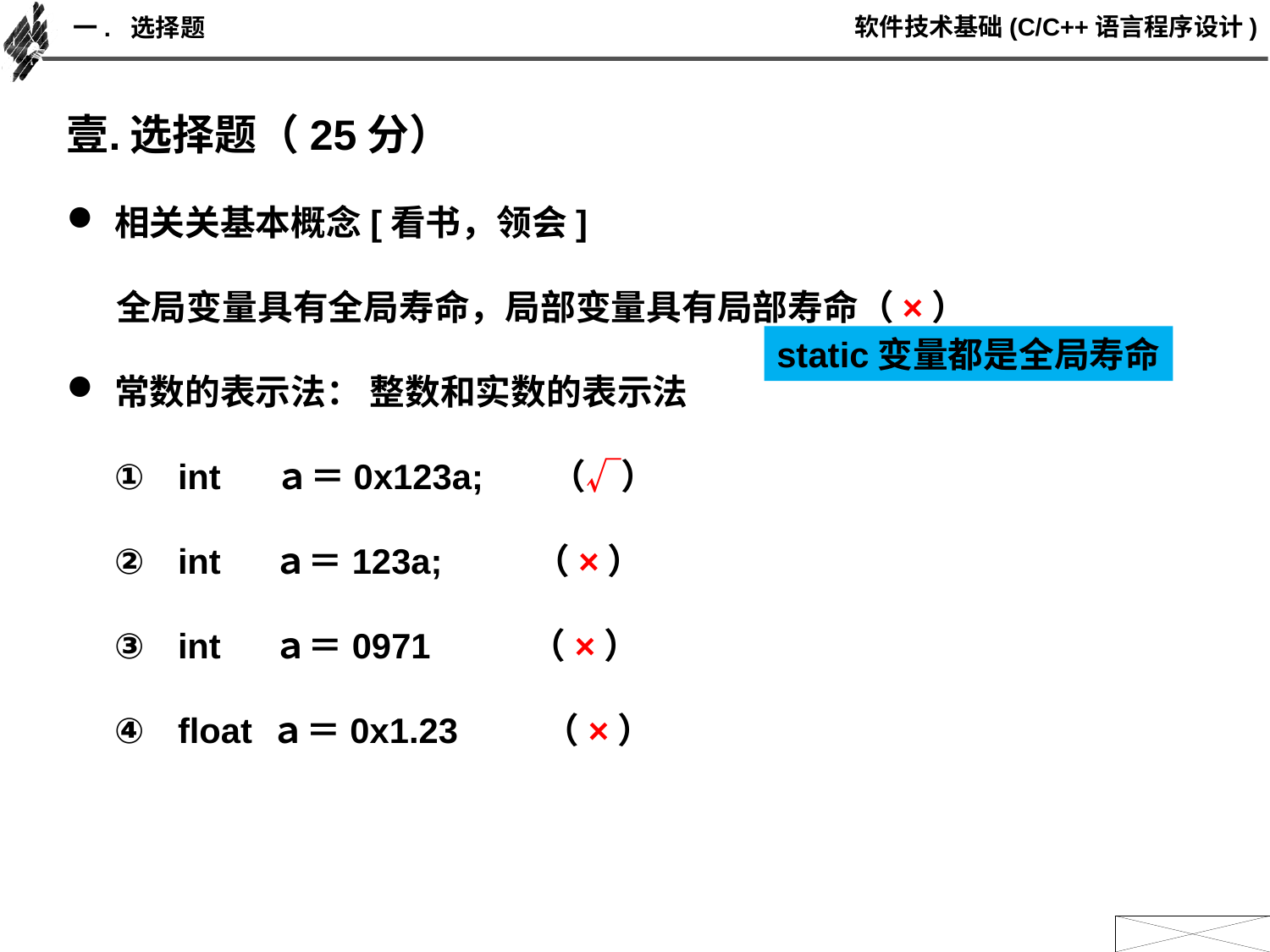

一.  选择题
选择题（25分）
相关关基本概念[看书，领会]
全局变量具有全局寿命，局部变量具有局部寿命（×）
常数的表示法： 整数和实数的表示法
int 　ａ＝0x123a;      （√）
int　 ａ＝123a;　      （×）
int　 ａ＝0971　       （×）
float ａ＝0x1.23        （×）

static变量都是全局寿命